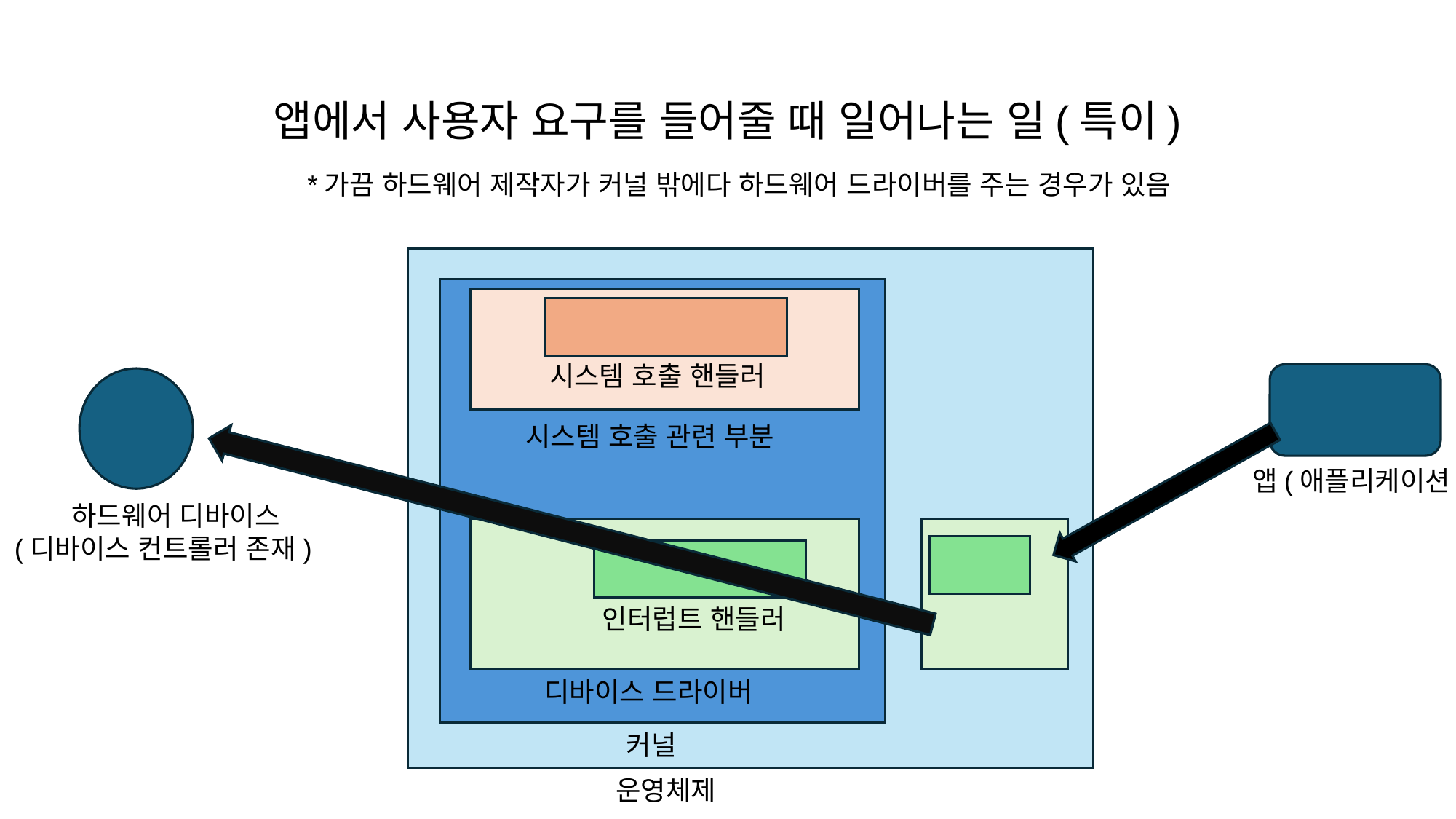

# 앱에서 사용자 요구를 들어줄 때 일어나는 일(특이)
*가끔 하드웨어 제작자가 커널 밖에다 하드웨어 드라이버를 주는 경우가 있음

시스템 호출 핸들러

시스템 호출 관련 부분
앱(애플리케이션)

하드웨어 디바이스
(디바이스 컨트롤러 존재)

인터럽트 핸들러
디바이스 드라이버
커널
운영체제